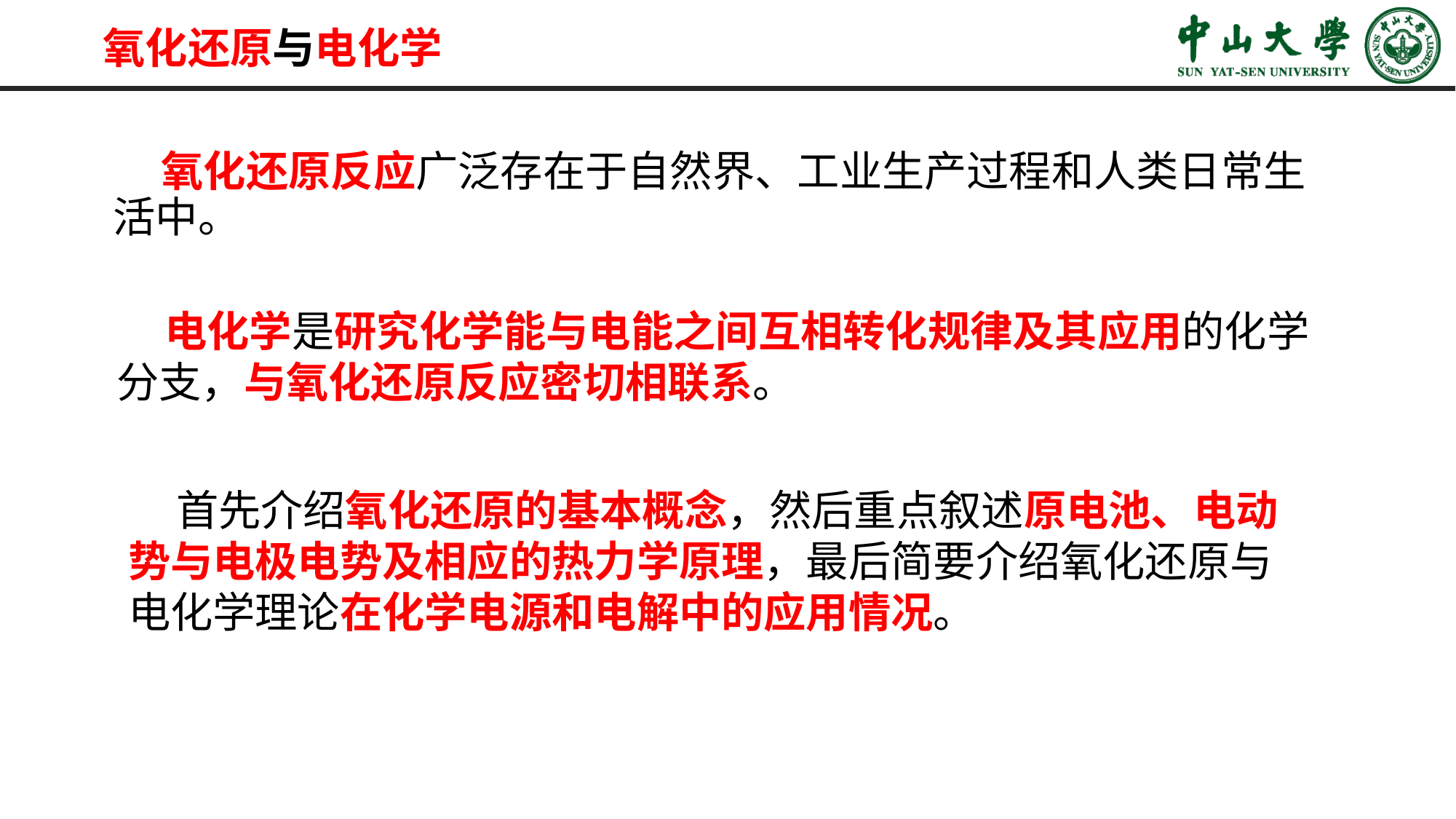

氧化还原与电化学
# 氧化还原反应广泛存在于自然界、工业生产过程和人类日常生活中。
    电化学是研究化学能与电能之间互相转化规律及其应用的化学分支，与氧化还原反应密切相联系。
    首先介绍氧化还原的基本概念，然后重点叙述原电池、电动势与电极电势及相应的热力学原理，最后简要介绍氧化还原与电化学理论在化学电源和电解中的应用情况。